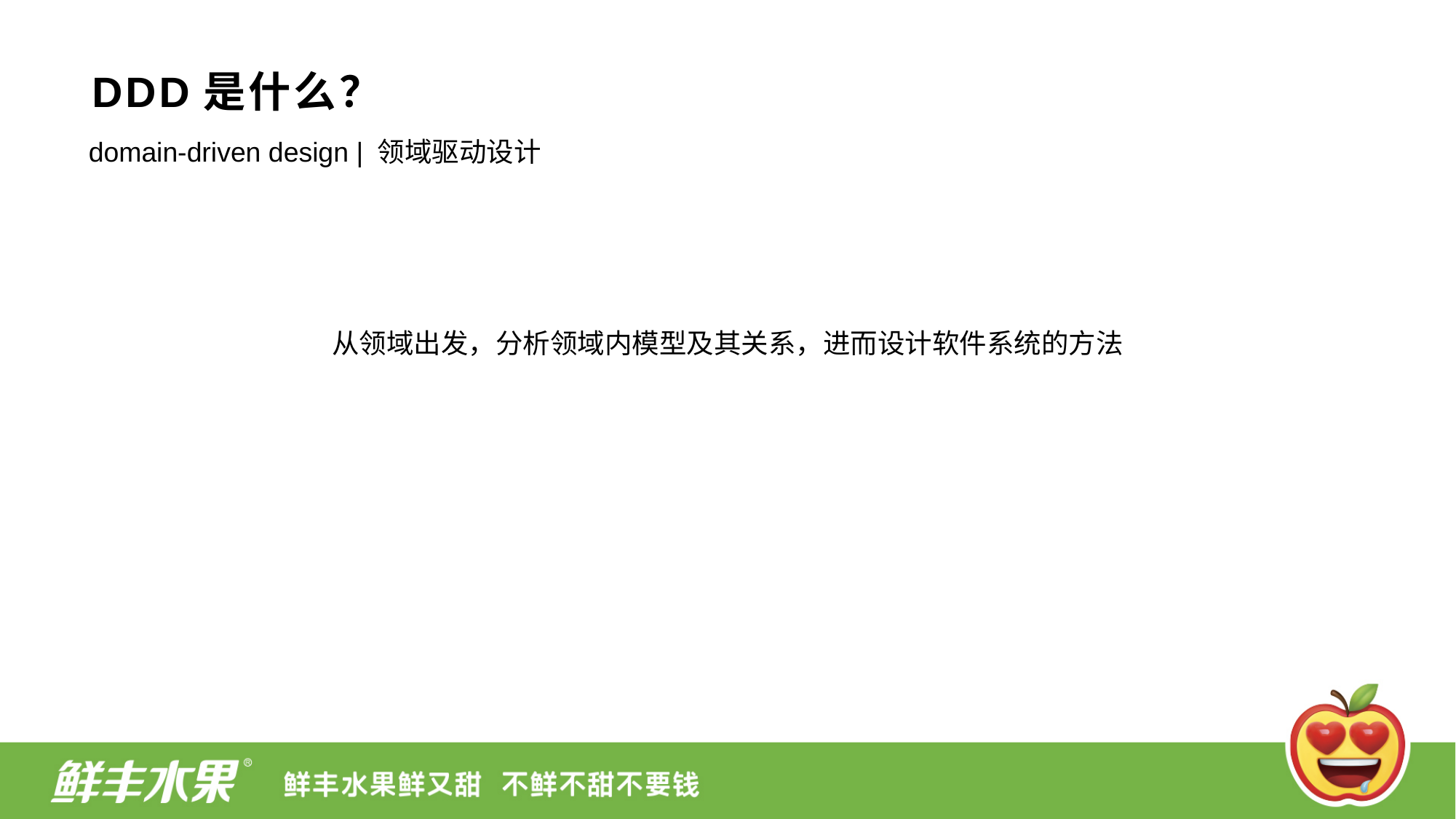

# DDD是什么？
domain-driven design | 领域驱动设计
从领域出发，分析领域内模型及其关系，进而设计软件系统的方法